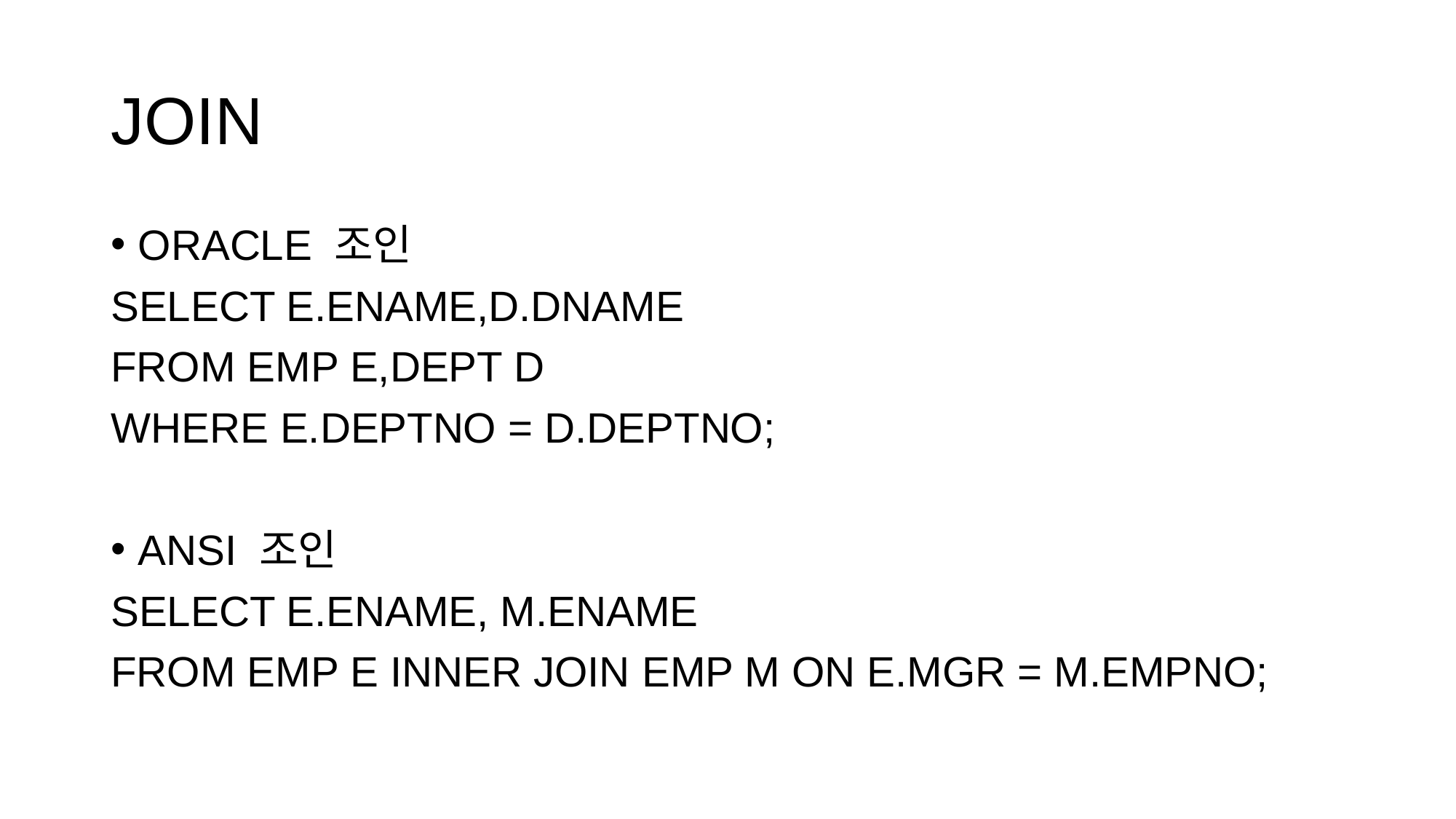

# JOIN
ORACLE 조인
SELECT E.ENAME,D.DNAME
FROM EMP E,DEPT D
WHERE E.DEPTNO = D.DEPTNO;

ANSI 조인
SELECT E.ENAME, M.ENAME
FROM EMP E INNER JOIN EMP M ON E.MGR = M.EMPNO;